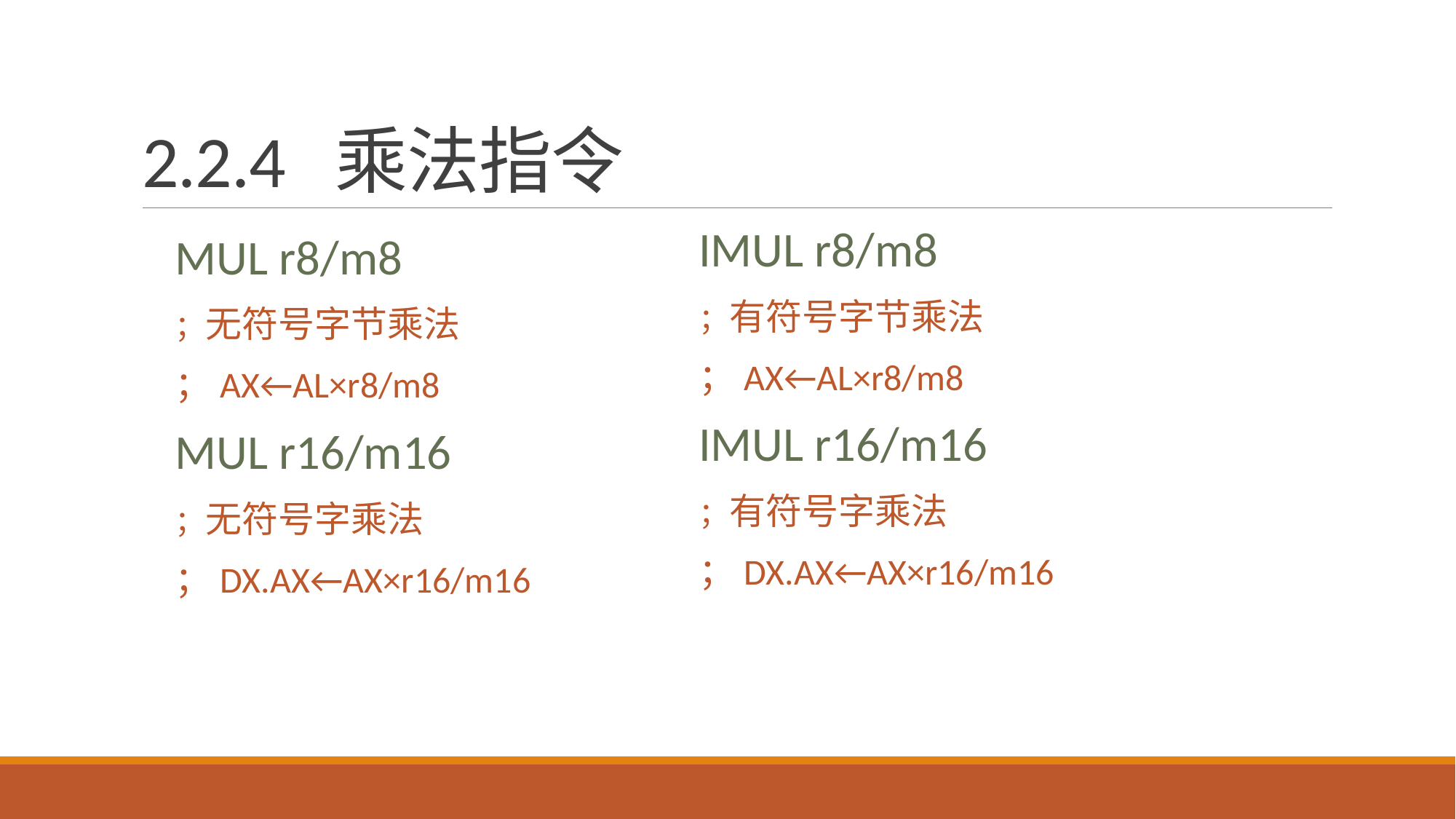

# 2.2.4  乘法指令
IMUL r8/m8
；有符号字节乘法
；AX←AL×r8/m8
IMUL r16/m16
；有符号字乘法
；DX.AX←AX×r16/m16
MUL r8/m8
；无符号字节乘法
；AX←AL×r8/m8
MUL r16/m16
；无符号字乘法
；DX.AX←AX×r16/m16